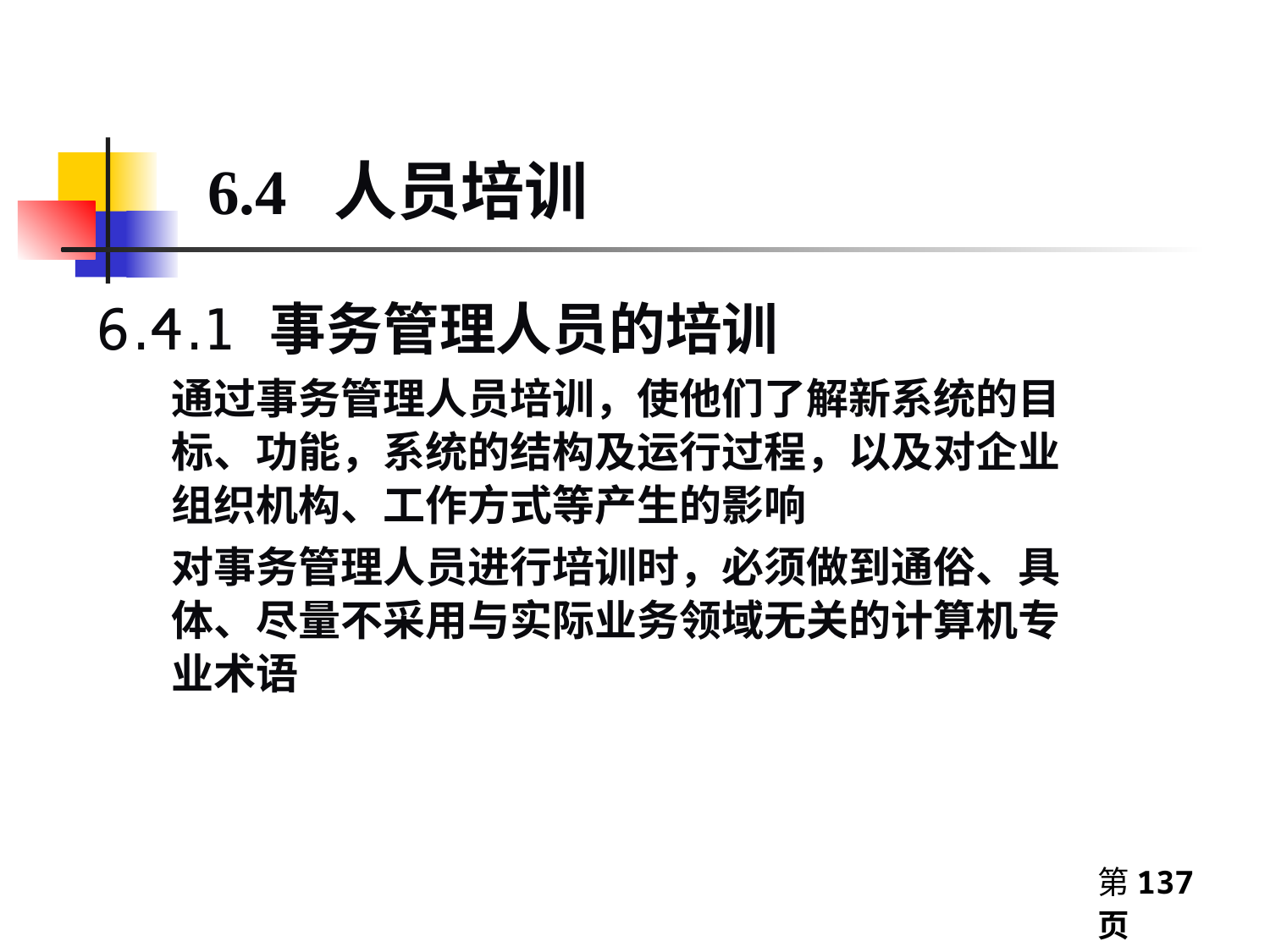

6.4  人员培训
6.4.1 事务管理人员的培训
通过事务管理人员培训，使他们了解新系统的目标、功能，系统的结构及运行过程，以及对企业组织机构、工作方式等产生的影响
对事务管理人员进行培训时，必须做到通俗、具体、尽量不采用与实际业务领域无关的计算机专业术语